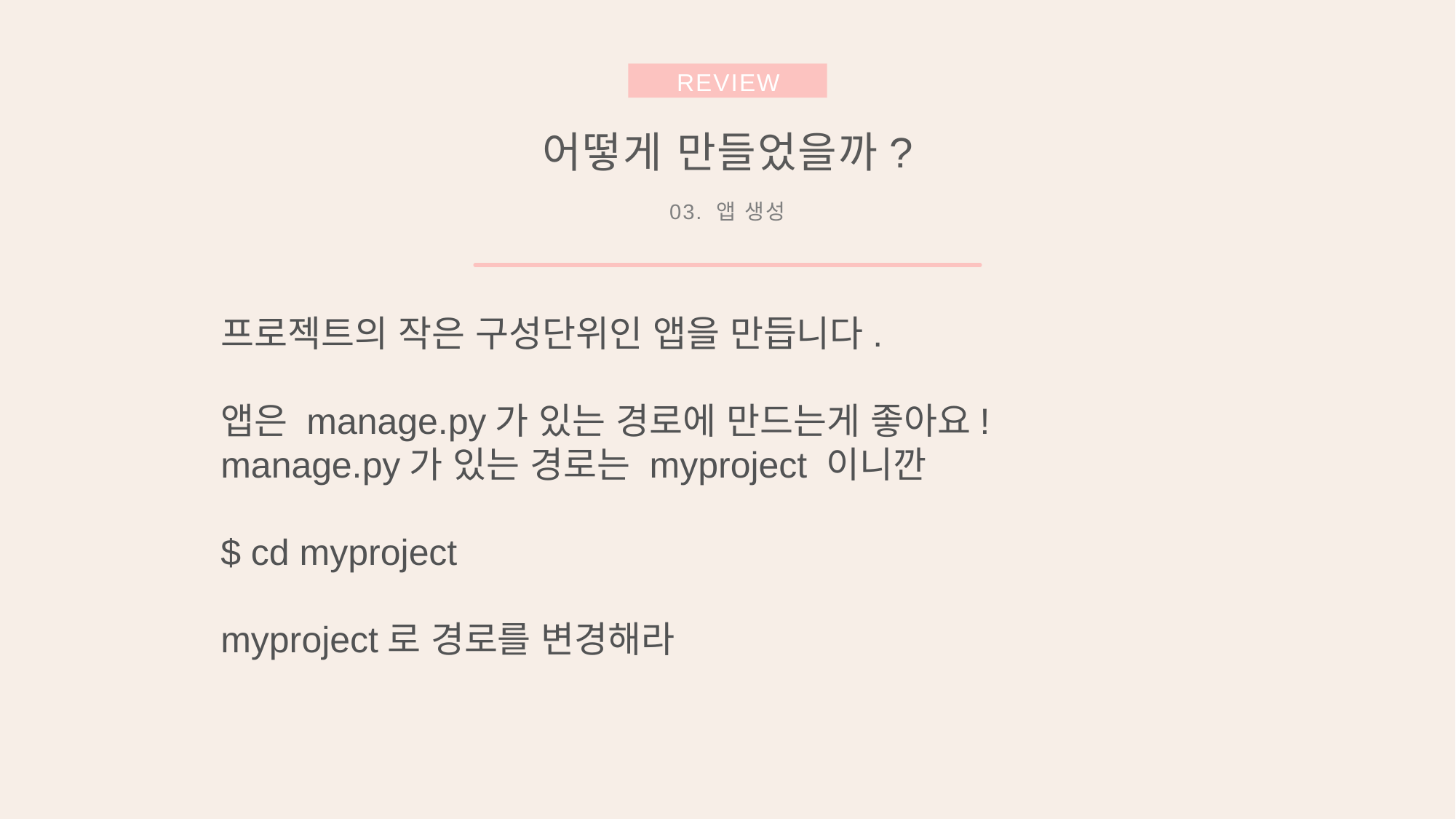

REVIEW
어떻게 만들었을까?
03. 앱 생성
프로젝트의 작은 구성단위인 앱을 만듭니다.

앱은 manage.py가 있는 경로에 만드는게 좋아요!
manage.py가 있는 경로는 myproject 이니깐

$ cd myproject

myproject로 경로를 변경해라